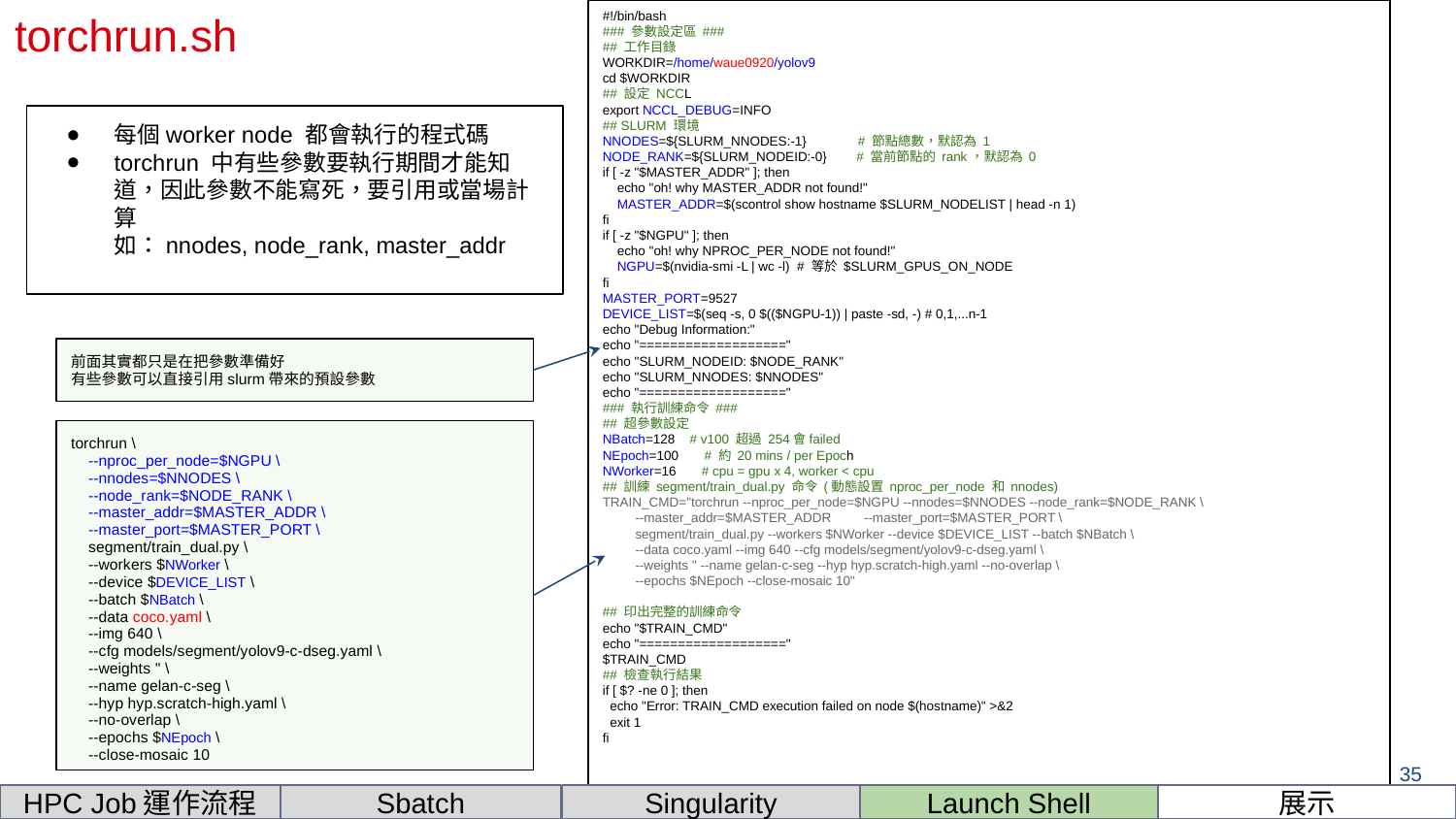

#!/bin/bash
### 參數設定區 ###
## 工作目錄
WORKDIR=/home/waue0920/yolov9
cd $WORKDIR
## 設定 NCCL
export NCCL_DEBUG=INFO
## SLURM 環境
NNODES=${SLURM_NNODES:-1}              # 節點總數，默認為 1
NODE_RANK=${SLURM_NODEID:-0}        # 當前節點的 rank，默認為 0
if [ -z "$MASTER_ADDR" ]; then
    echo "oh! why MASTER_ADDR not found!"
    MASTER_ADDR=$(scontrol show hostname $SLURM_NODELIST | head -n 1)
fi
if [ -z "$NGPU" ]; then
    echo "oh! why NPROC_PER_NODE not found!"
    NGPU=$(nvidia-smi -L | wc -l)  # 等於 $SLURM_GPUS_ON_NODE
fi
MASTER_PORT=9527
DEVICE_LIST=$(seq -s, 0 $(($NGPU-1)) | paste -sd, -) # 0,1,...n-1
echo "Debug Information:"
echo "==================="
echo "SLURM_NODEID: $NODE_RANK"
echo "SLURM_NNODES: $NNODES"
echo "==================="
### 執行訓練命令 ###
## 超參數設定
NBatch=128    # v100 超過 254會failed
NEpoch=100       # 約 20 mins / per Epoch
NWorker=16       # cpu = gpu x 4, worker < cpu
## 訓練 segment/train_dual.py 命令 (動態設置 nproc_per_node 和 nnodes)
TRAIN_CMD="torchrun --nproc_per_node=$NGPU --nnodes=$NNODES --node_rank=$NODE_RANK \
         --master_addr=$MASTER_ADDR         --master_port=$MASTER_PORT \
         segment/train_dual.py --workers $NWorker --device $DEVICE_LIST --batch $NBatch \
         --data coco.yaml --img 640 --cfg models/segment/yolov9-c-dseg.yaml \
         --weights '' --name gelan-c-seg --hyp hyp.scratch-high.yaml --no-overlap \
         --epochs $NEpoch --close-mosaic 10"

## 印出完整的訓練命令
echo "$TRAIN_CMD"
echo "==================="
$TRAIN_CMD
## 檢查執行結果
if [ $? -ne 0 ]; then
  echo "Error: TRAIN_CMD execution failed on node $(hostname)" >&2
  exit 1
fi

# torchrun.sh
每個worker node 都會執行的程式碼
torchrun 中有些參數要執行期間才能知道，因此參數不能寫死，要引用或當場計算
如：nnodes, node_rank, master_addr
前面其實都只是在把參數準備好
有些參數可以直接引用slurm帶來的預設參數
torchrun \
    --nproc_per_node=$NGPU \
    --nnodes=$NNODES \
    --node_rank=$NODE_RANK \
    --master_addr=$MASTER_ADDR \
    --master_port=$MASTER_PORT \
    segment/train_dual.py \
    --workers $NWorker \
    --device $DEVICE_LIST \
    --batch $NBatch \
    --data coco.yaml \
    --img 640 \
    --cfg models/segment/yolov9-c-dseg.yaml \
    --weights '' \
    --name gelan-c-seg \
    --hyp hyp.scratch-high.yaml \
    --no-overlap \
    --epochs $NEpoch \
    --close-mosaic 10
35
Sbatch
HPC Job運作流程
Singularity
Launch Shell
展示